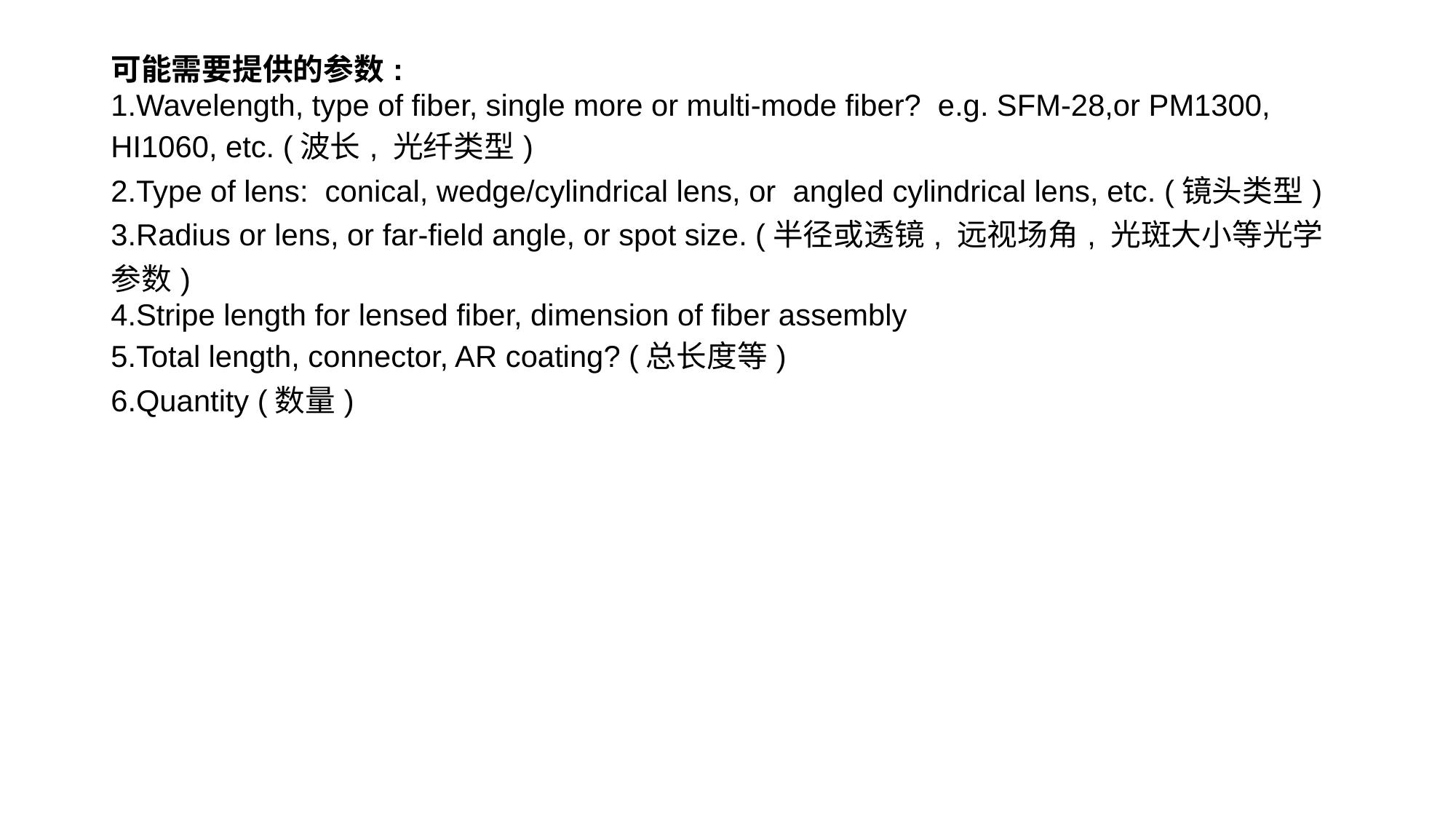

可能需要提供的参数:
Wavelength, type of fiber, single more or multi-mode fiber?  e.g. SFM-28,or PM1300, HI1060, etc. (波长, 光纤类型)
Type of lens:  conical, wedge/cylindrical lens, or  angled cylindrical lens, etc. (镜头类型)
Radius or lens, or far-field angle, or spot size. (半径或透镜, 远视场角, 光斑大小等光学参数)
Stripe length for lensed fiber, dimension of fiber assembly
Total length, connector, AR coating? (总长度等)
Quantity (数量)